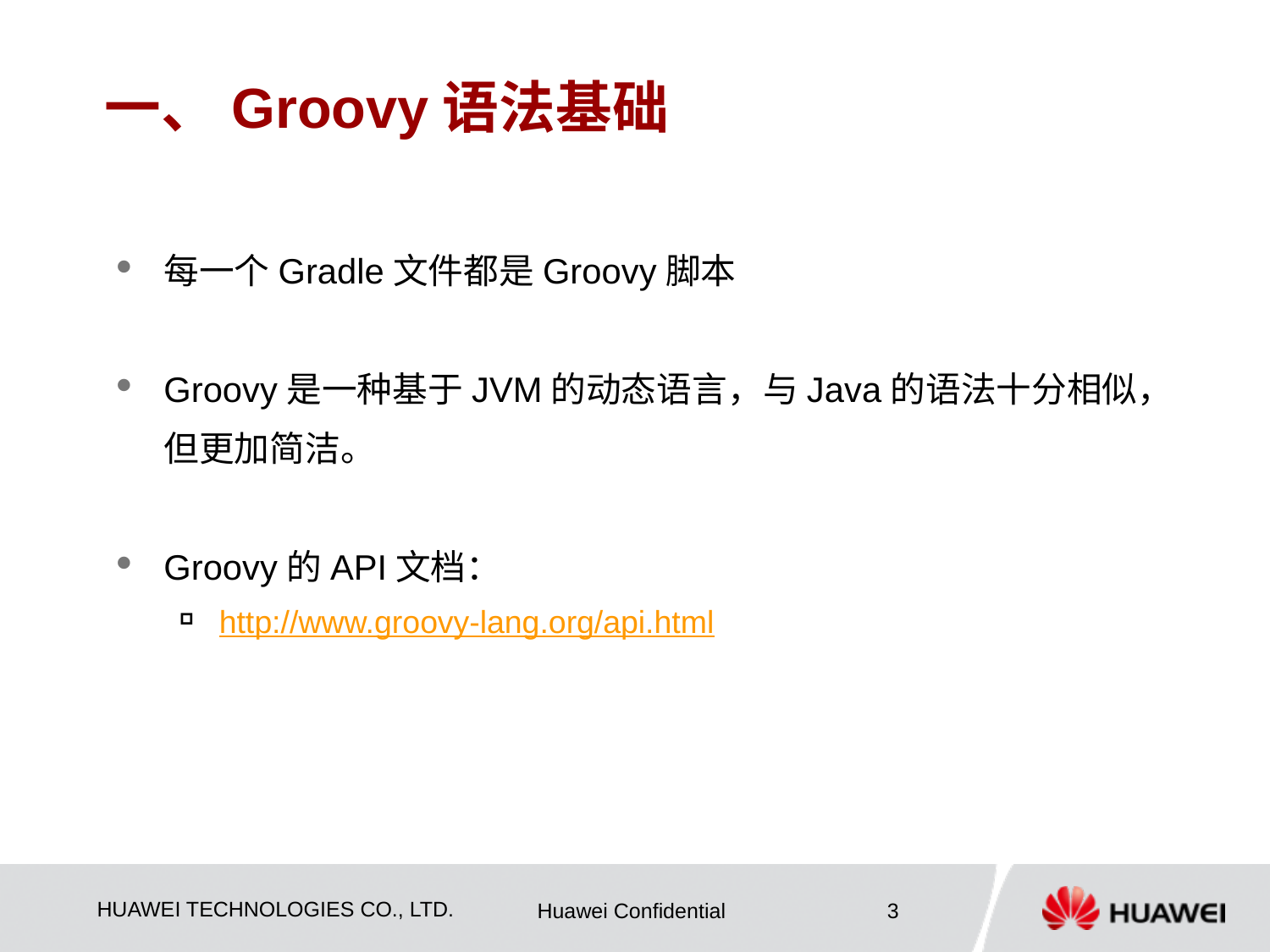

# 一、Groovy语法基础
每一个Gradle文件都是Groovy脚本

Groovy是一种基于JVM的动态语言，与Java的语法十分相似，但更加简洁。

Groovy的API文档：
http://www.groovy-lang.org/api.html